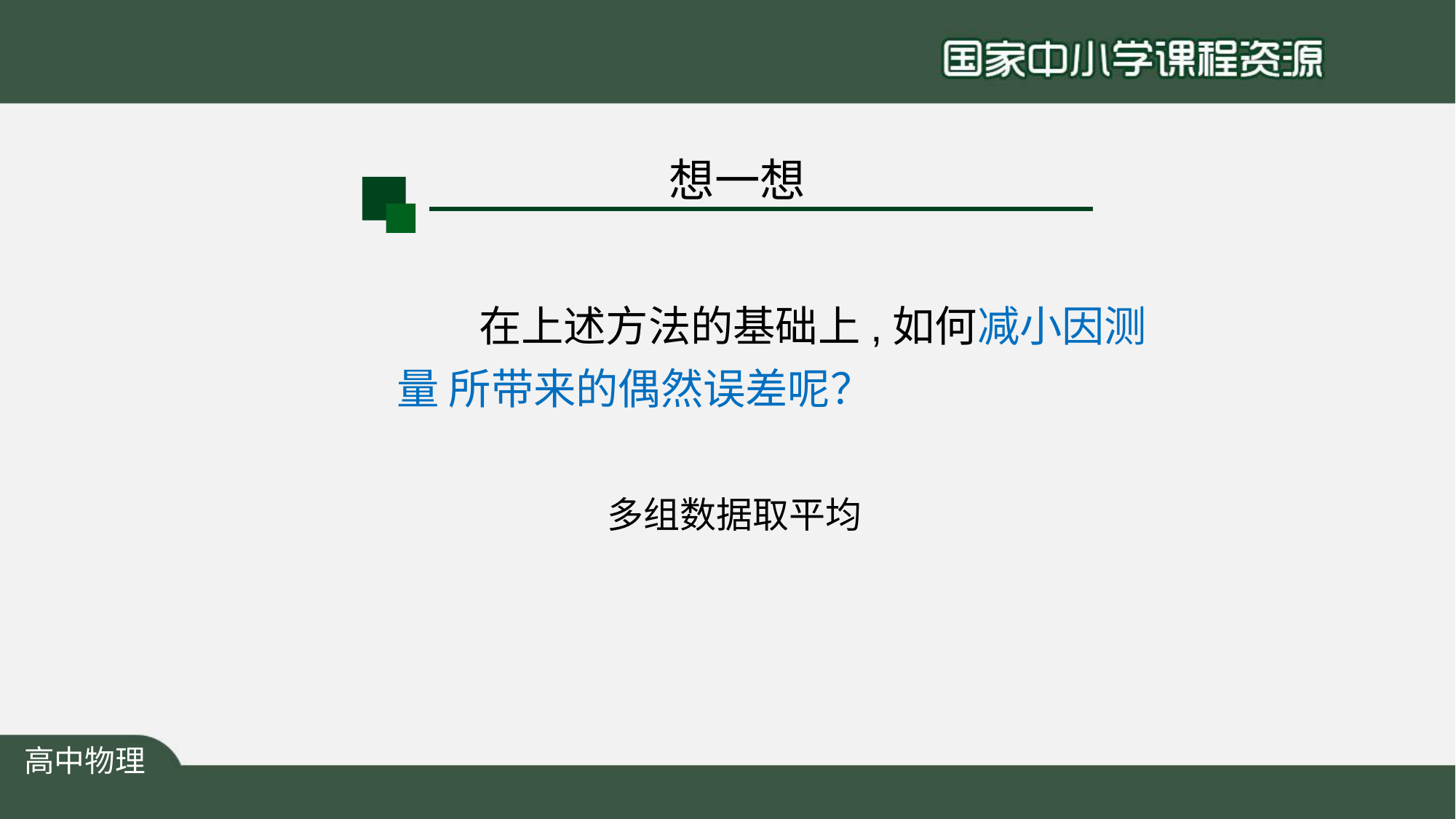

想一想

在上述方法的基础上,如何减小因测量 所带来的偶然误差呢？
多组数据取平均
高中物理